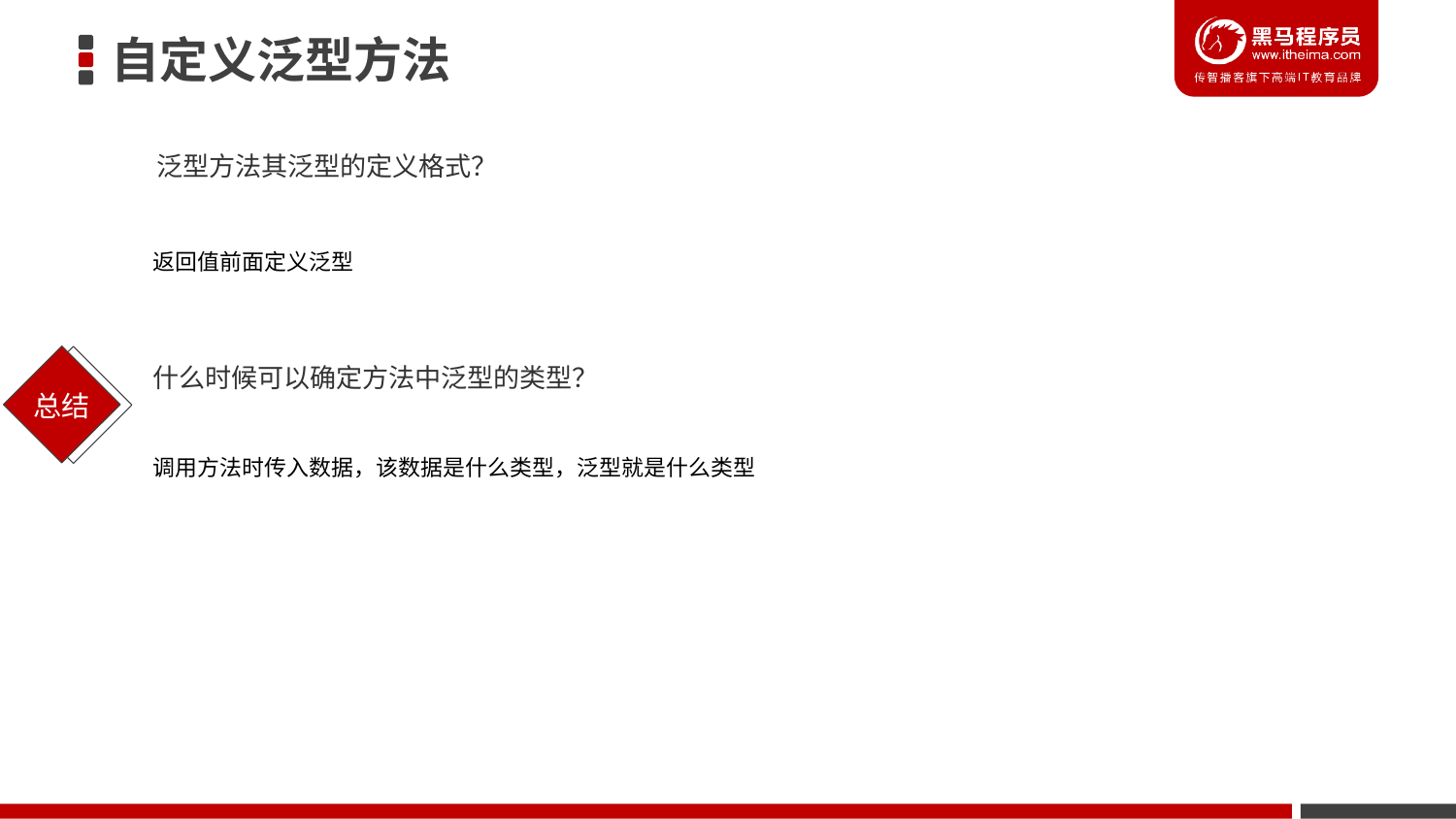

# 自定义泛型方法
泛型方法其泛型的定义格式？
返回值前面定义泛型
什么时候可以确定方法中泛型的类型？
调用方法时传入数据，该数据是什么类型，泛型就是什么类型